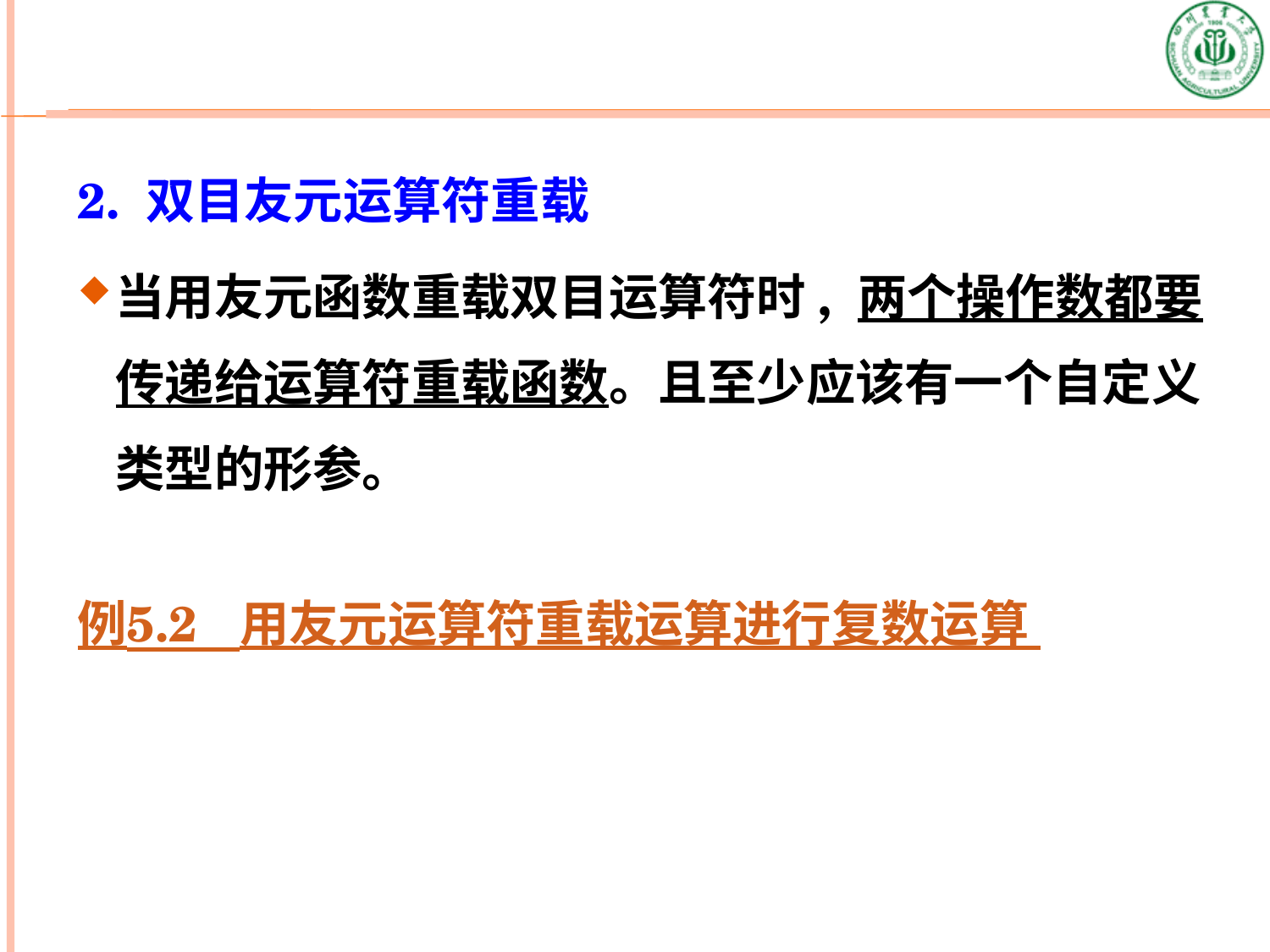

2. 双目友元运算符重载
当用友元函数重载双目运算符时, 两个操作数都要传递给运算符重载函数。且至少应该有一个自定义类型的形参。

例5.2   用友元运算符重载运算进行复数运算